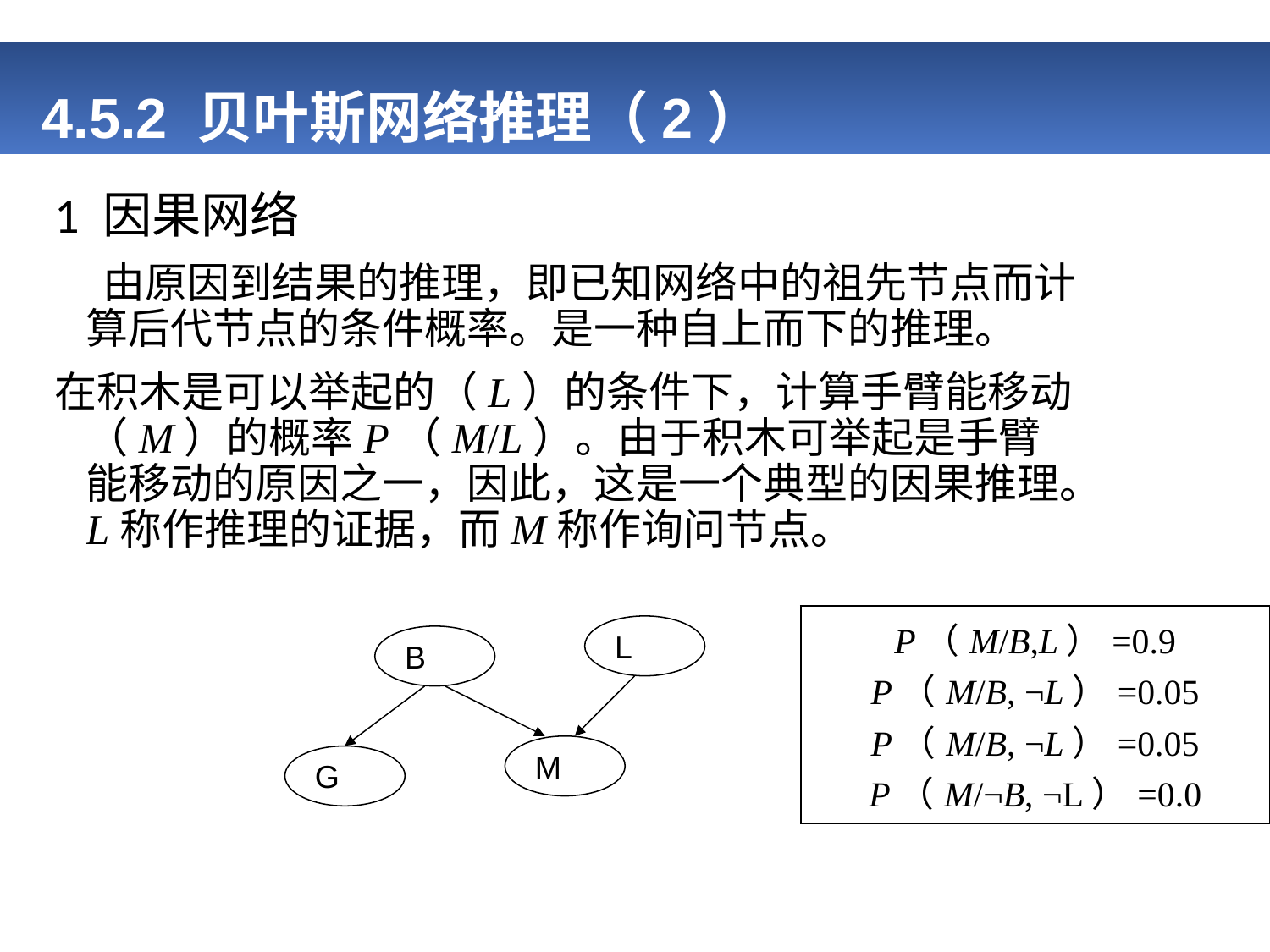

# 4.5.2 贝叶斯网络推理（2）
1 因果网络
    由原因到结果的推理，即已知网络中的祖先节点而计算后代节点的条件概率。是一种自上而下的推理。
在积木是可以举起的（L）的条件下，计算手臂能移动（M）的概率P（M/L）。由于积木可举起是手臂能移动的原因之一，因此，这是一个典型的因果推理。L称作推理的证据，而M称作询问节点。

| P（M/B,L）=0.9 P（M/B, ¬L）=0.05 P（M/B, ¬L）=0.05 P（M/¬B, ¬L）=0.0 |
| --- |

L
B

M
G